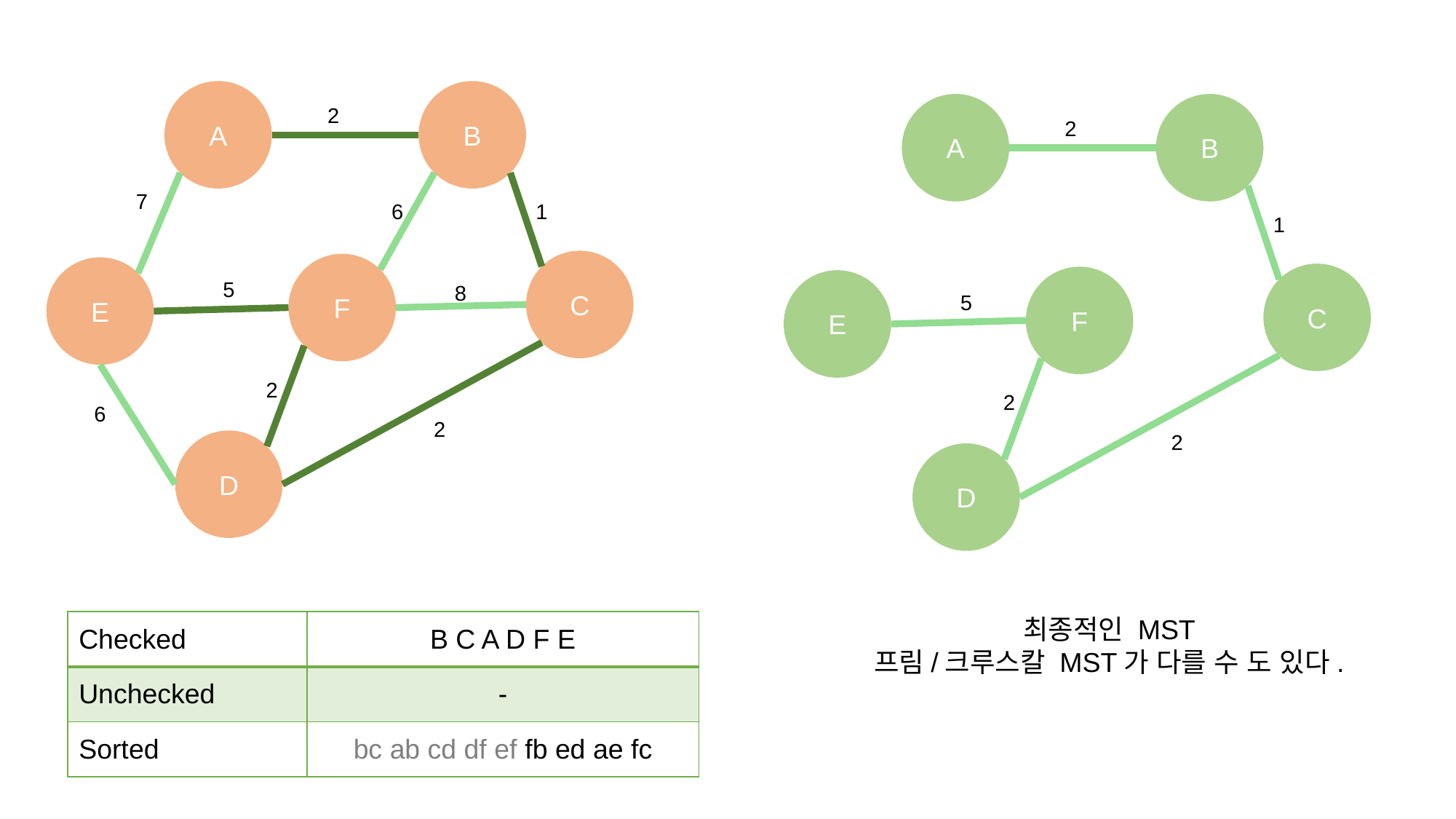

A
B
2
7
6
1
C
F
E
5
8
2
6
2
D
A
B
2
1
C
F
E
5
2
2
D
최종적인 MST
프림/크루스칼 MST가 다를 수 도 있다.

| Checked | B C A D F E |
| --- | --- |
| Unchecked | - |
| Sorted | bc ab cd df ef fb ed ae fc |